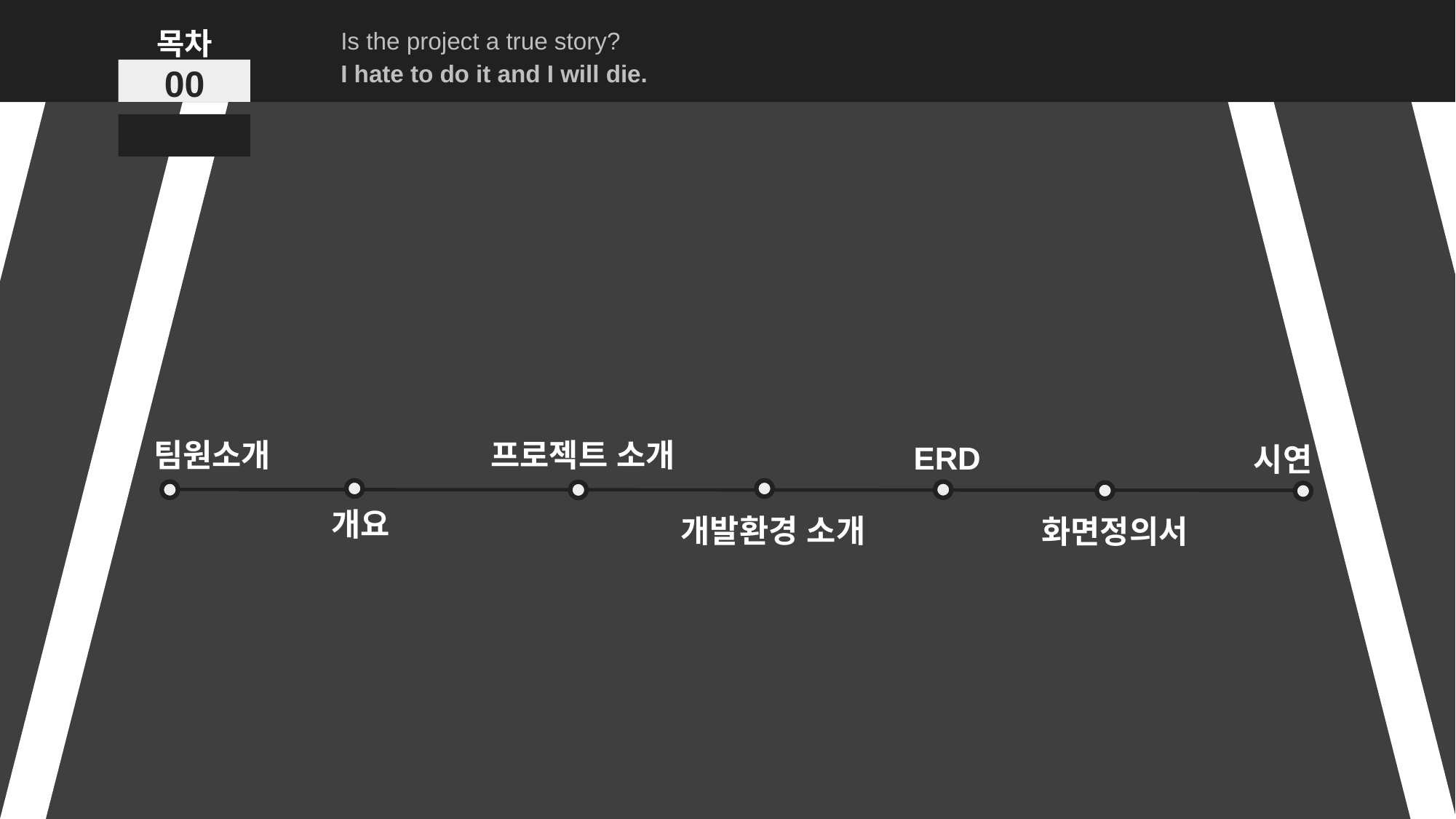

목차
Is the project a true story?
I hate to do it and I will die.
00

프로젝트 소개
팀원소개
ERD
시연
개요

개발환경 소개
화면정의서